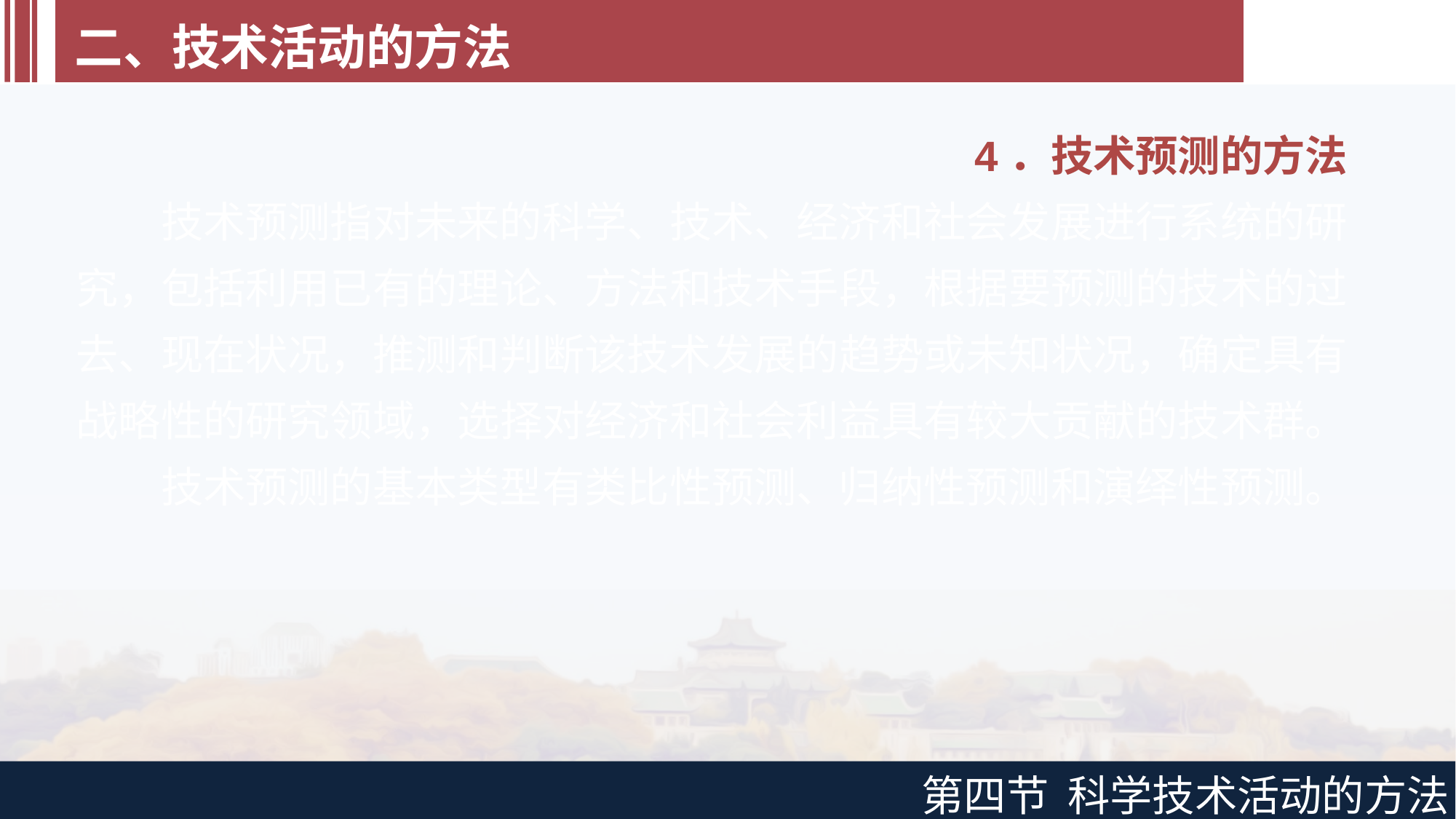

二、技术活动的方法
4．技术预测的方法
技术预测指对未来的科学、技术、经济和社会发展进行系统的研究，包括利用已有的理论、方法和技术手段，根据要预测的技术的过去、现在状况，推测和判断该技术发展的趋势或未知状况，确定具有战略性的研究领域，选择对经济和社会利益具有较大贡献的技术群。
技术预测的基本类型有类比性预测、归纳性预测和演绎性预测。

第四节  科学技术活动的方法